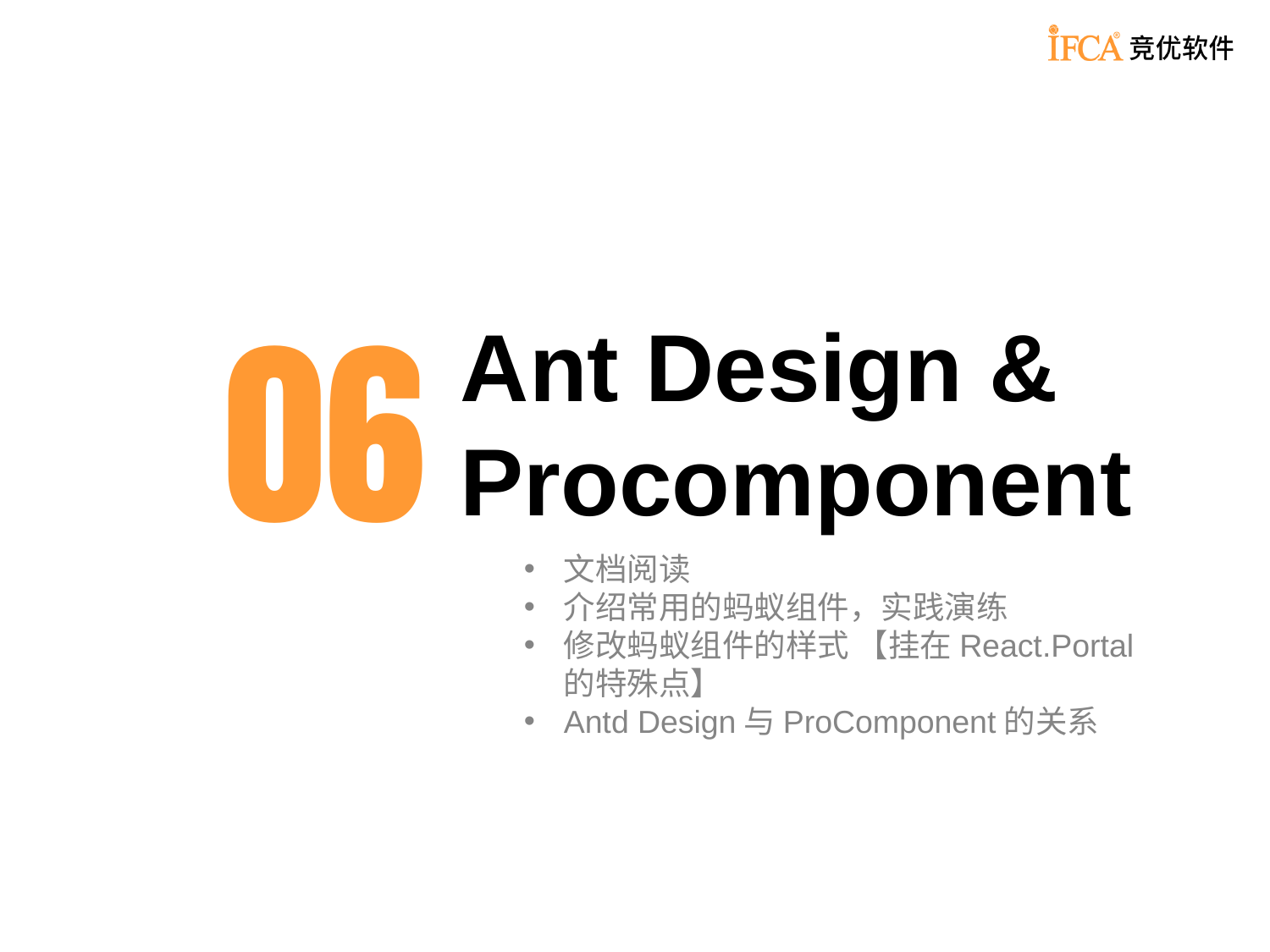

Ant Design & Procomponent
06
文档阅读
介绍常用的蚂蚁组件，实践演练
修改蚂蚁组件的样式 【挂在React.Portal的特殊点】
Antd Design与ProComponent的关系